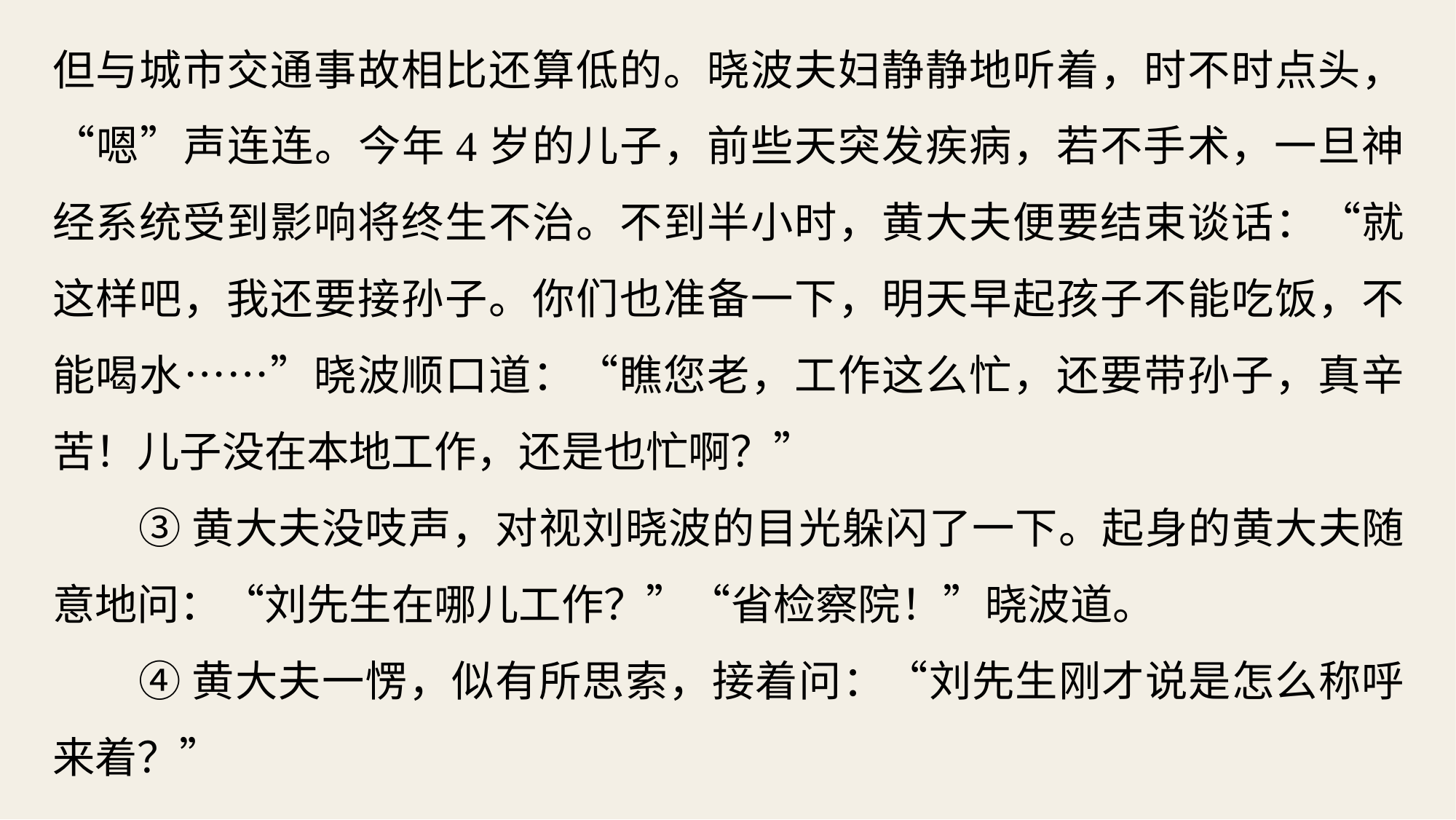

但与城市交通事故相比还算低的。晓波夫妇静静地听着，时不时点头，“嗯”声连连。今年4岁的儿子，前些天突发疾病，若不手术，一旦神经系统受到影响将终生不治。不到半小时，黄大夫便要结束谈话：“就这样吧，我还要接孙子。你们也准备一下，明天早起孩子不能吃饭，不能喝水……”晓波顺口道：“瞧您老，工作这么忙，还要带孙子，真辛苦！儿子没在本地工作，还是也忙啊？”
③黄大夫没吱声，对视刘晓波的目光躲闪了一下。起身的黄大夫随意地问：“刘先生在哪儿工作？”“省检察院！”晓波道。
④黄大夫一愣，似有所思索，接着问：“刘先生刚才说是怎么称呼来着？”